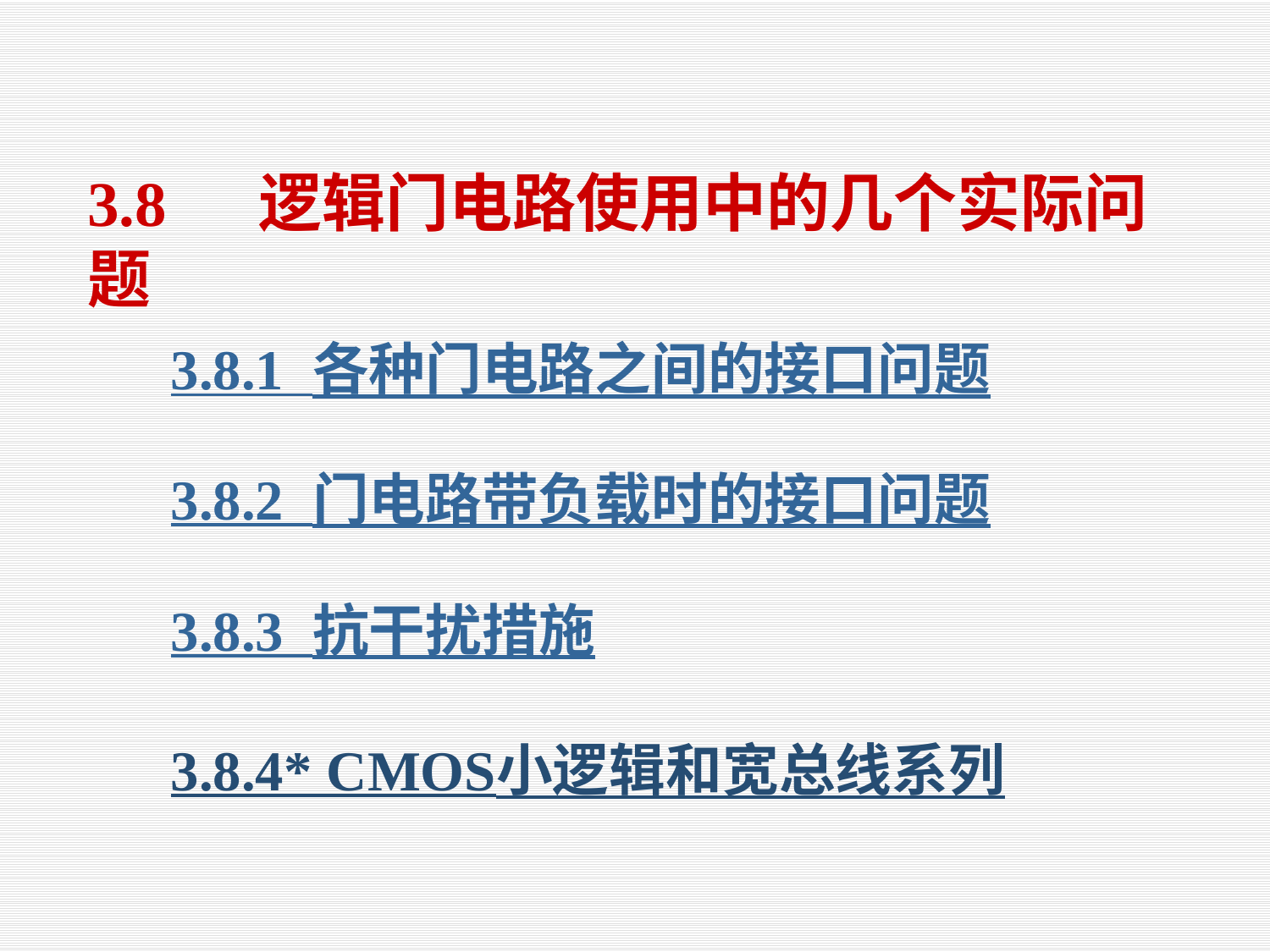

3.8  逻辑门电路使用中的几个实际问题
3.8.1  各种门电路之间的接口问题
3.8.2  门电路带负载时的接口问题
3.8.3  抗干扰措施
3.8.4* CMOS小逻辑和宽总线系列